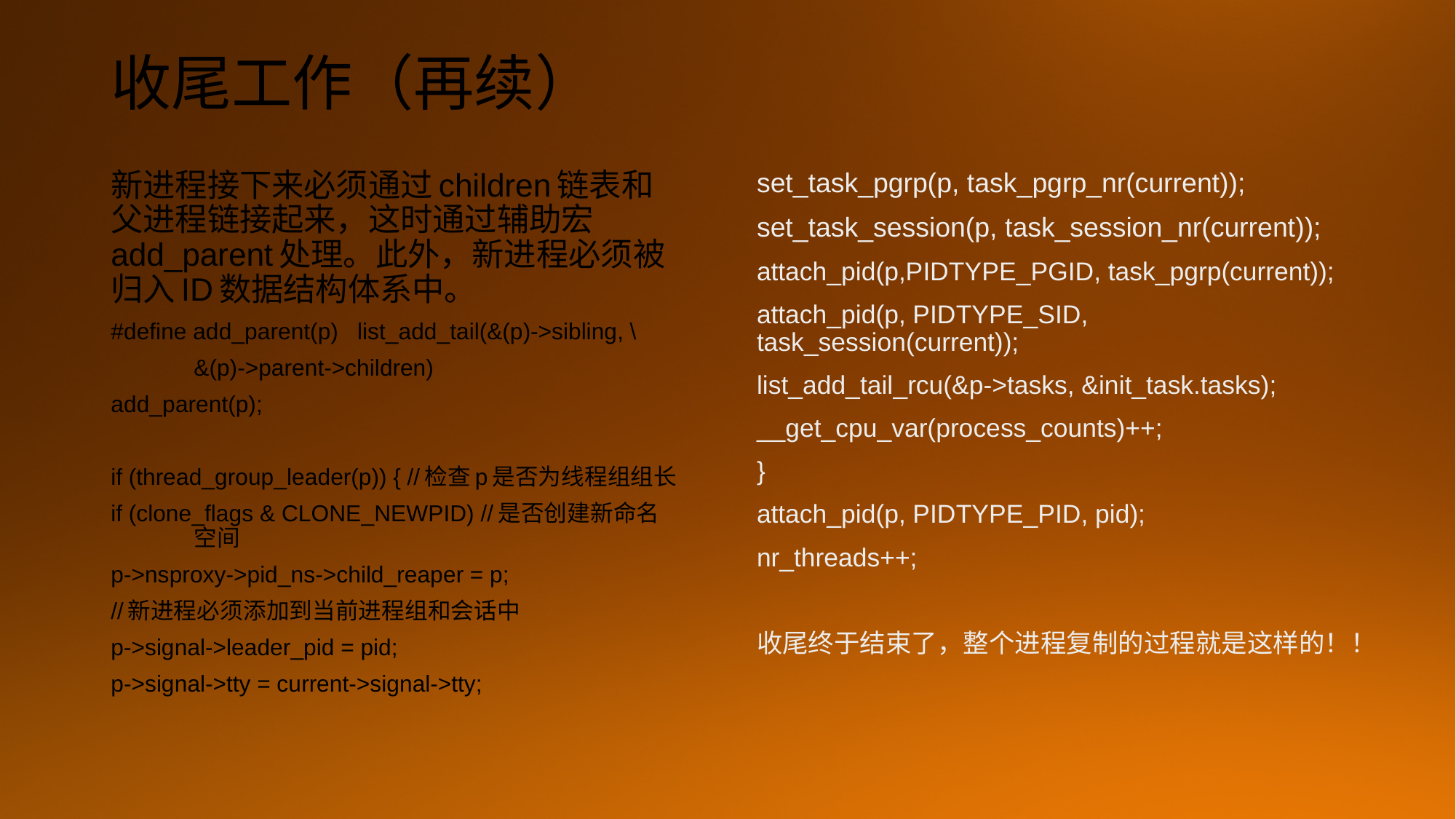

# 收尾工作（再续）
新进程接下来必须通过children链表和父进程链接起来，这时通过辅助宏add_parent处理。此外，新进程必须被归入ID数据结构体系中。
#define add_parent(p)   list_add_tail(&(p)->sibling, \
		&(p)->parent->children)
add_parent(p);

if (thread_group_leader(p)) { //检查p是否为线程组组长
if (clone_flags & CLONE_NEWPID) //是否创建新命名				空间
p->nsproxy->pid_ns->child_reaper = p;
//新进程必须添加到当前进程组和会话中
p->signal->leader_pid = pid;
p->signal->tty = current->signal->tty;

set_task_pgrp(p, task_pgrp_nr(current));
set_task_session(p, task_session_nr(current));
attach_pid(p,PIDTYPE_PGID, task_pgrp(current));
attach_pid(p, PIDTYPE_SID, task_session(current));
list_add_tail_rcu(&p->tasks, &init_task.tasks);
__get_cpu_var(process_counts)++;
}
attach_pid(p, PIDTYPE_PID, pid);
nr_threads++;

收尾终于结束了，整个进程复制的过程就是这样的！！